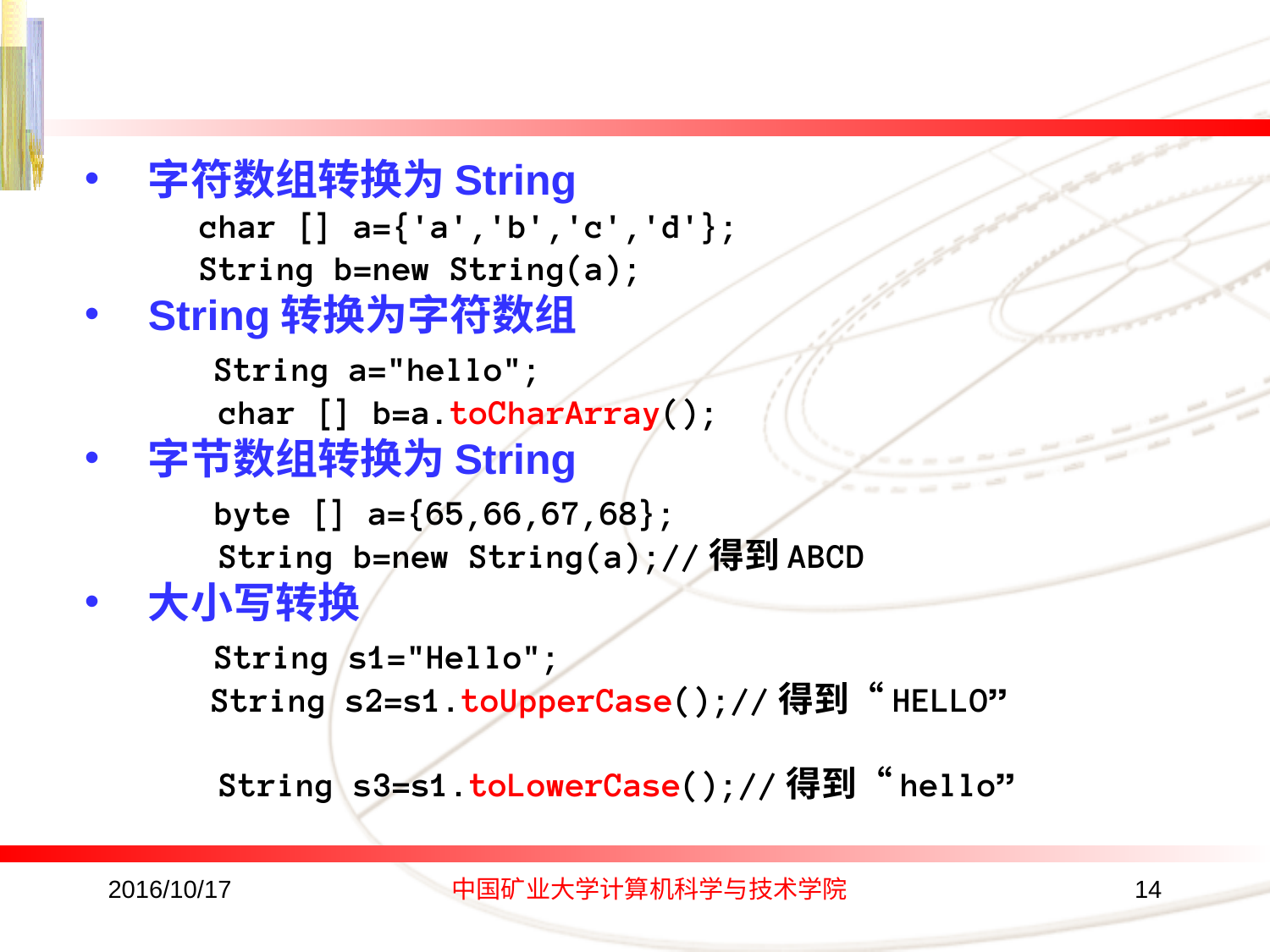

字符数组转换为String
      char [] a={'a','b','c','d'};
      String b=new String(a);
String转换为字符数组
           String a="hello";
       char [] b=a.toCharArray();
字节数组转换为String
           byte [] a={65,66,67,68};
       String b=new String(a);//得到ABCD
大小写转换
           String s1="Hello";
     	String s2=s1.toUpperCase();//得到“HELLO”
       String s3=s1.toLowerCase();//得到“hello”
2016/10/17
中国矿业大学计算机科学与技术学院
14